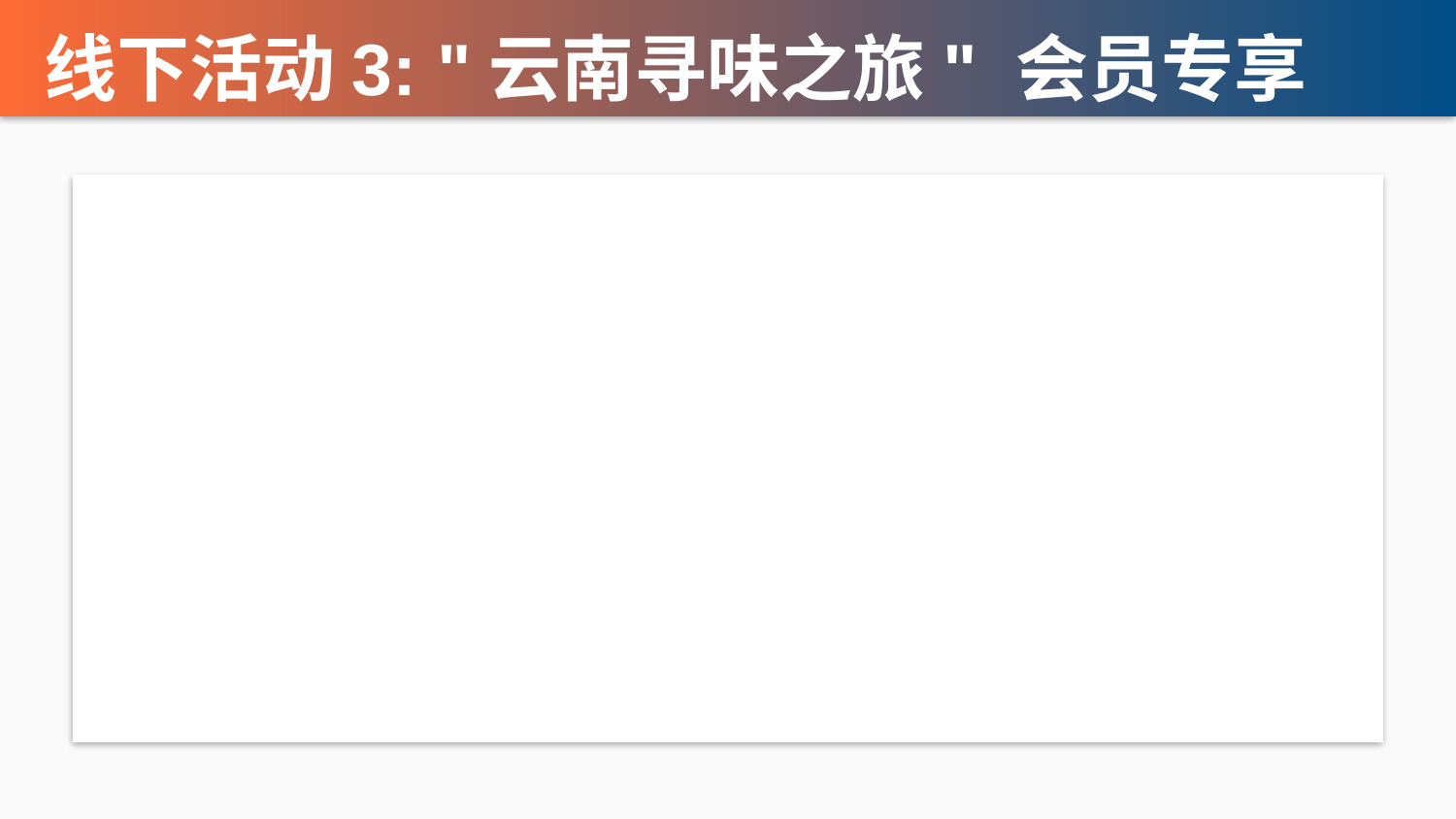

线下活动3: "云南寻味之旅" 会员专享

✈️ 活动形式: 组织会员前往云南实地探访
🗺️ 行程亮点: 蒙自过桥米线发源地+非遗传承人访谈
👥 参与对象: 集齐12个民族印章的'寻味大使'
💰 补贴政策: 品牌补贴50%旅费
📹 内容产出: 纪录片素材+用户Vlog,二次传播